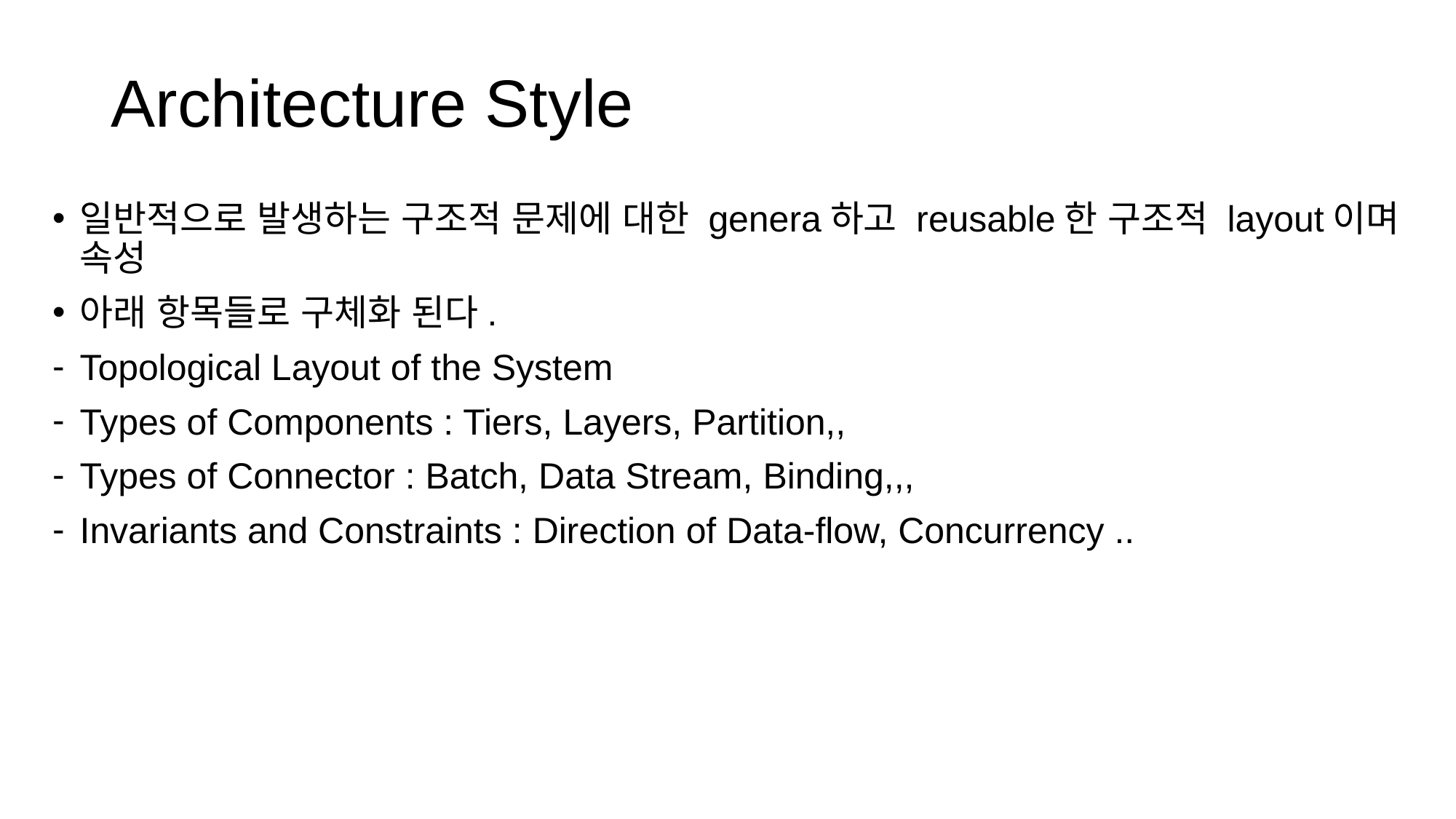

# Architecture Style
일반적으로 발생하는 구조적 문제에 대한 genera하고 reusable한 구조적 layout이며 속성
아래 항목들로 구체화 된다.
Topological Layout of the System
Types of Components : Tiers, Layers, Partition,,
Types of Connector : Batch, Data Stream, Binding,,,
Invariants and Constraints : Direction of Data-flow, Concurrency ..